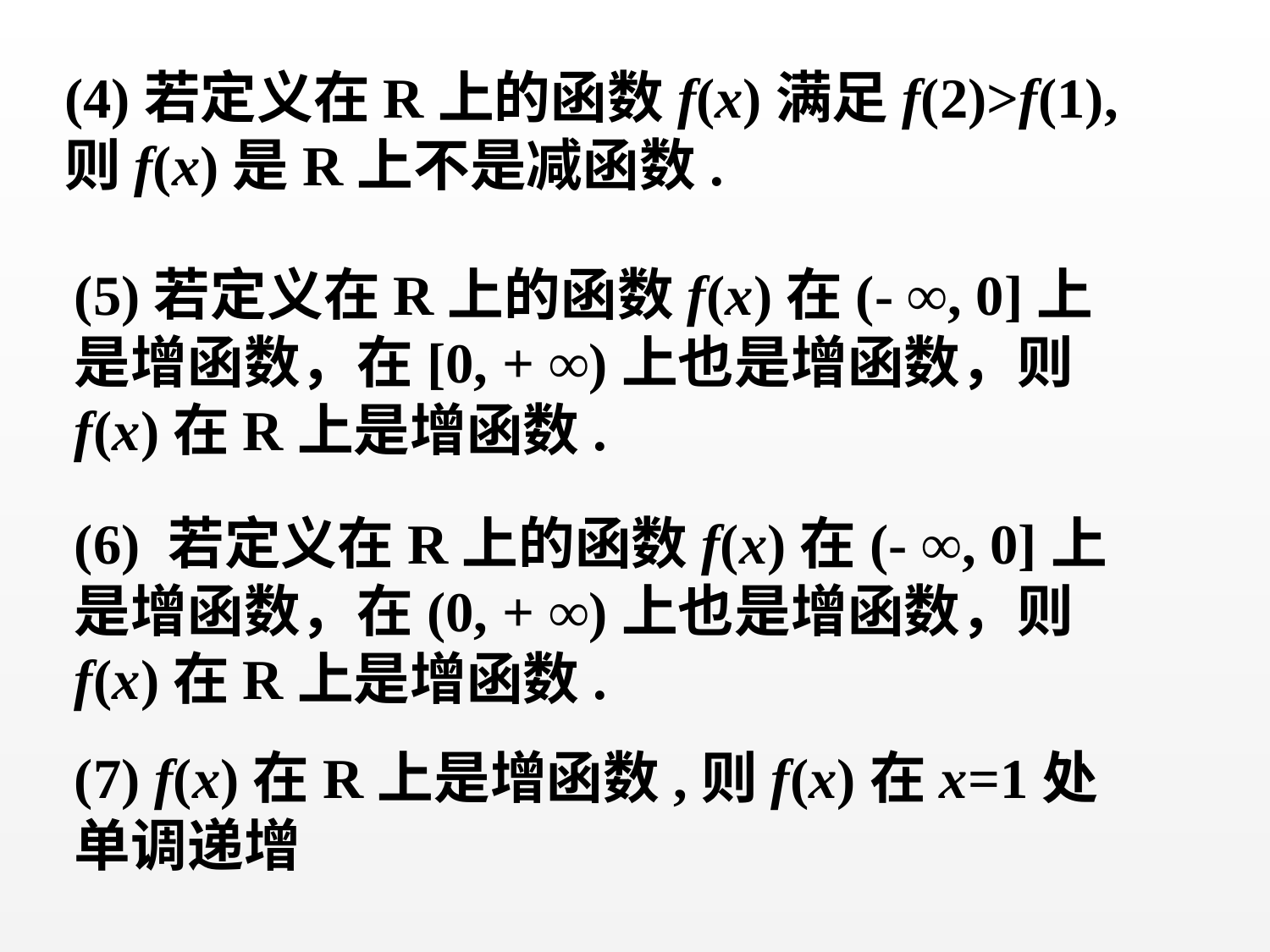

(4)若定义在R上的函数f(x)满足f(2)>f(1), 则f(x)是R上不是减函数.
(5)若定义在R上的函数f(x)在(- ∞, 0]上是增函数，在[0, + ∞)上也是增函数，则f(x)在R上是增函数.
(6) 若定义在R上的函数f(x)在(- ∞, 0]上是增函数，在(0, + ∞)上也是增函数，则f(x)在R上是增函数.
(7) f(x)在R上是增函数,则f(x)在x=1处单调递增